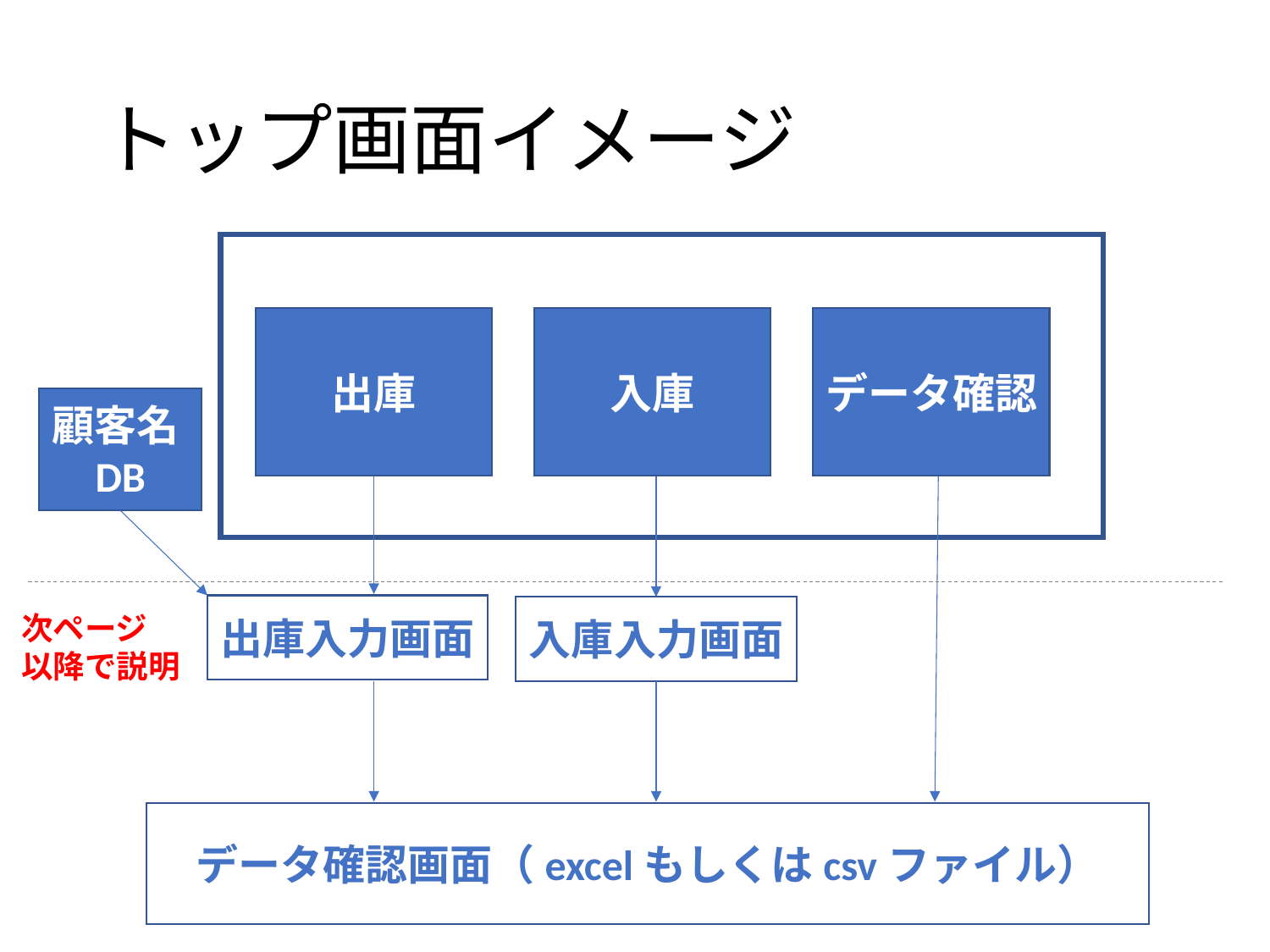

# トップ画面イメージ

出庫
入庫
データ確認
顧客名DB
出庫入力画面
入庫入力画面
次ページ
以降で説明
データ確認画面（excelもしくはcsvファイル）